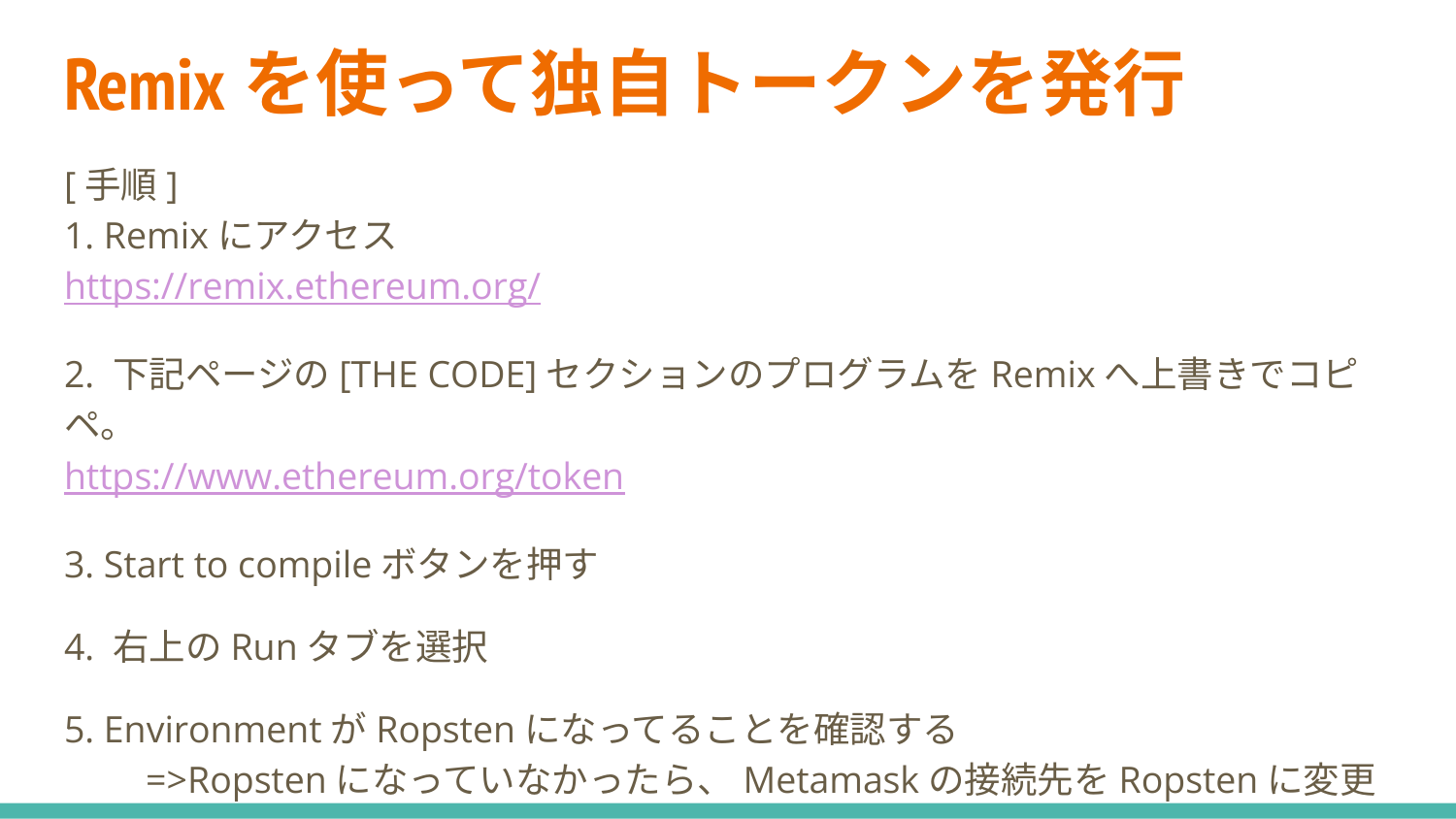

# Remixを使って独自トークンを発行
[手順]
1. Remixにアクセス
https://remix.ethereum.org/
2. 下記ページの[THE CODE]セクションのプログラムをRemixへ上書きでコピペ。
https://www.ethereum.org/token
3. Start to compileボタンを押す
4. 右上のRunタブを選択
5. EnvironmentがRopstenになってることを確認する
　　=>Ropstenになっていなかったら、Metamaskの接続先をRopstenに変更